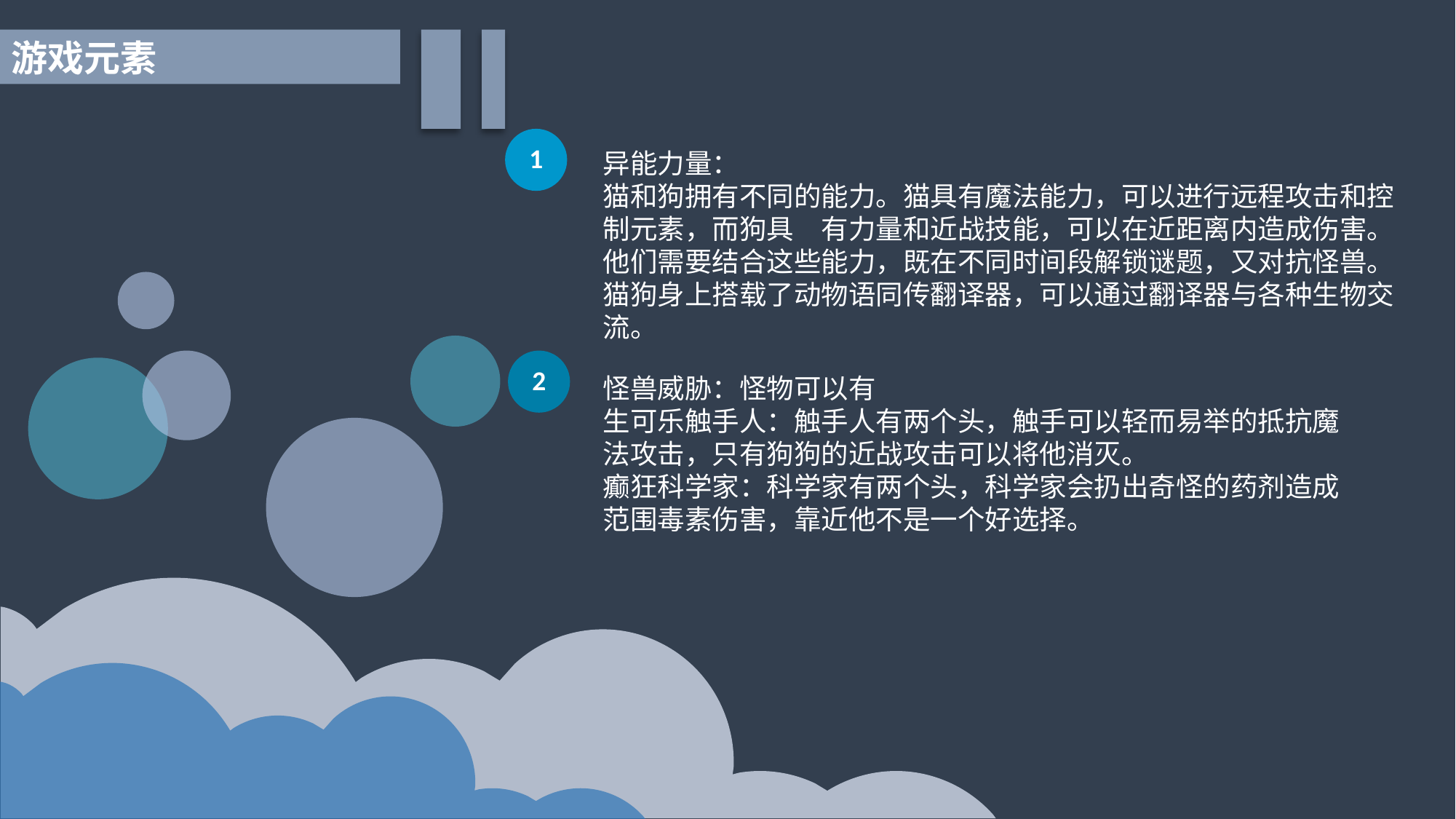

游戏元素

1
异能力量：
猫和狗拥有不同的能力。猫具有魔法能力，可以进行远程攻击和控制元素，而狗具	有力量和近战技能，可以在近距离内造成伤害。他们需要结合这些能力，既在不同时间段解锁谜题，又对抗怪兽。猫狗身上搭载了动物语同传翻译器，可以通过翻译器与各种生物交流。

2

怪兽威胁：怪物可以有
生可乐触手人：触手人有两个头，触手可以轻而易举的抵抗魔法攻击，只有狗狗的近战攻击可以将他消灭。
癫狂科学家：科学家有两个头，科学家会扔出奇怪的药剂造成范围毒素伤害，靠近他不是一个好选择。